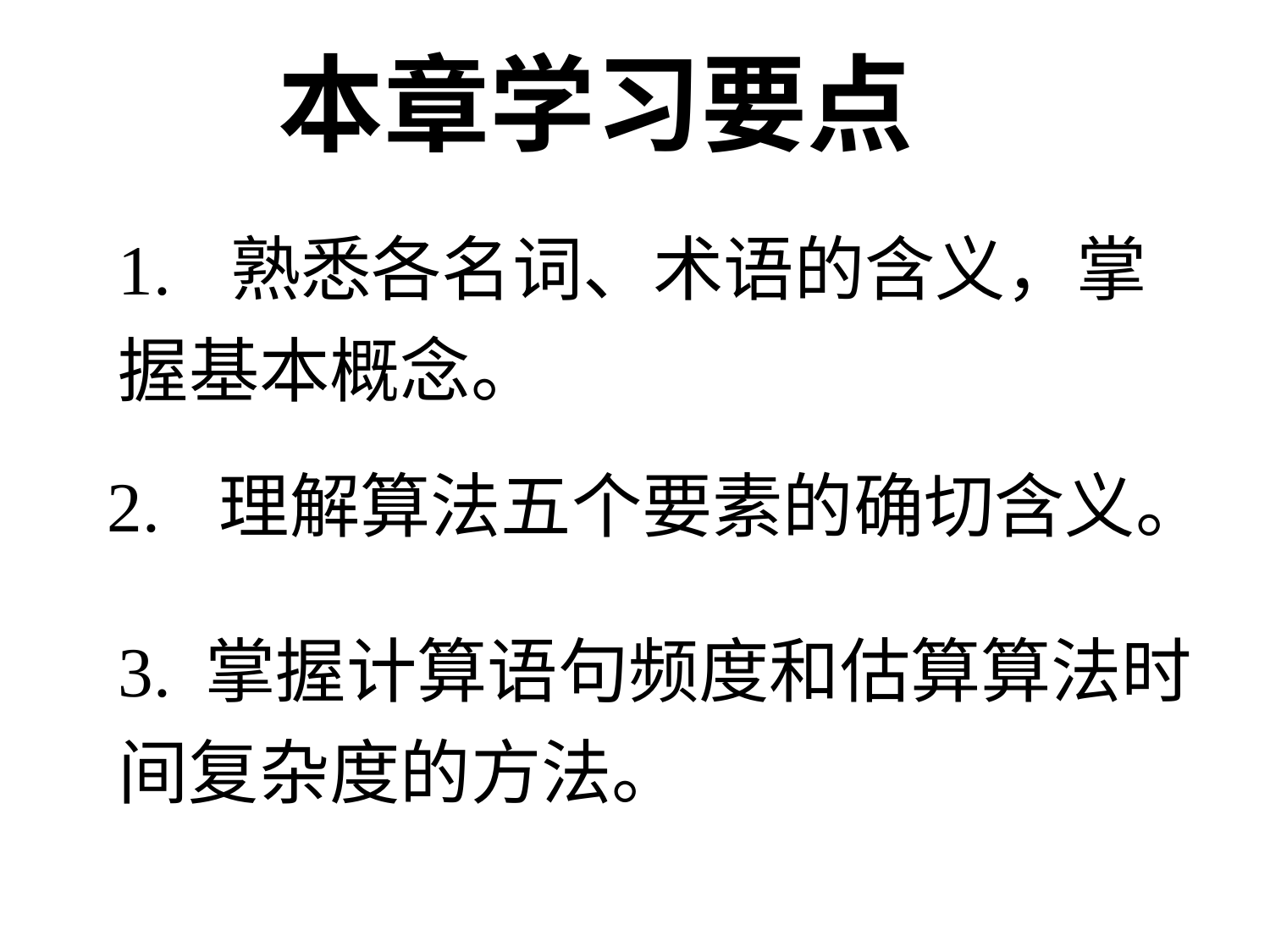

本章学习要点
1. 熟悉各名词、术语的含义，掌握基本概念。
2. 理解算法五个要素的确切含义。
3. 掌握计算语句频度和估算算法时间复杂度的方法。